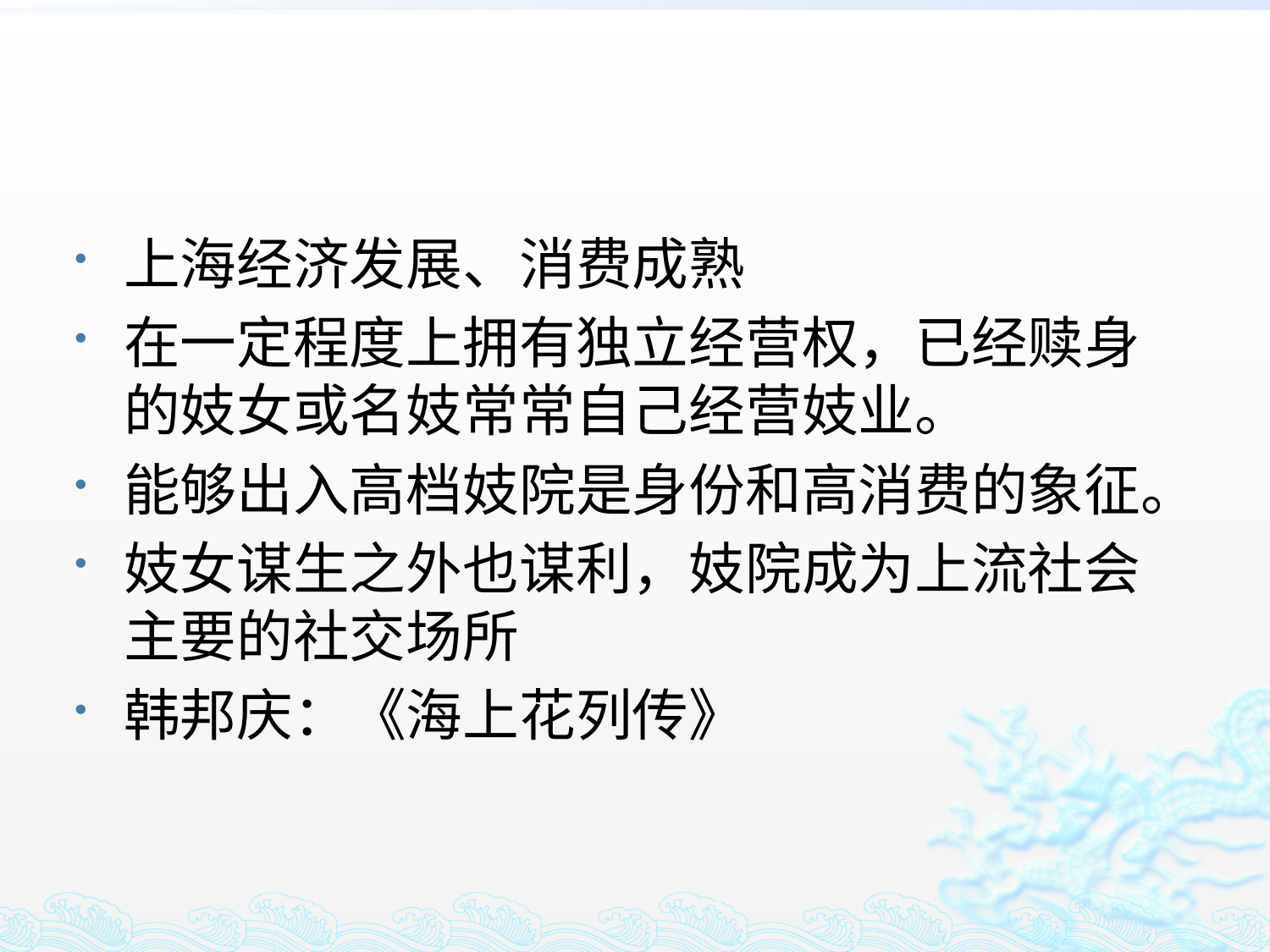

#
上海经济发展、消费成熟
在一定程度上拥有独立经营权，已经赎身的妓女或名妓常常自己经营妓业。
能够出入高档妓院是身份和高消费的象征。
妓女谋生之外也谋利，妓院成为上流社会主要的社交场所
韩邦庆：《海上花列传》